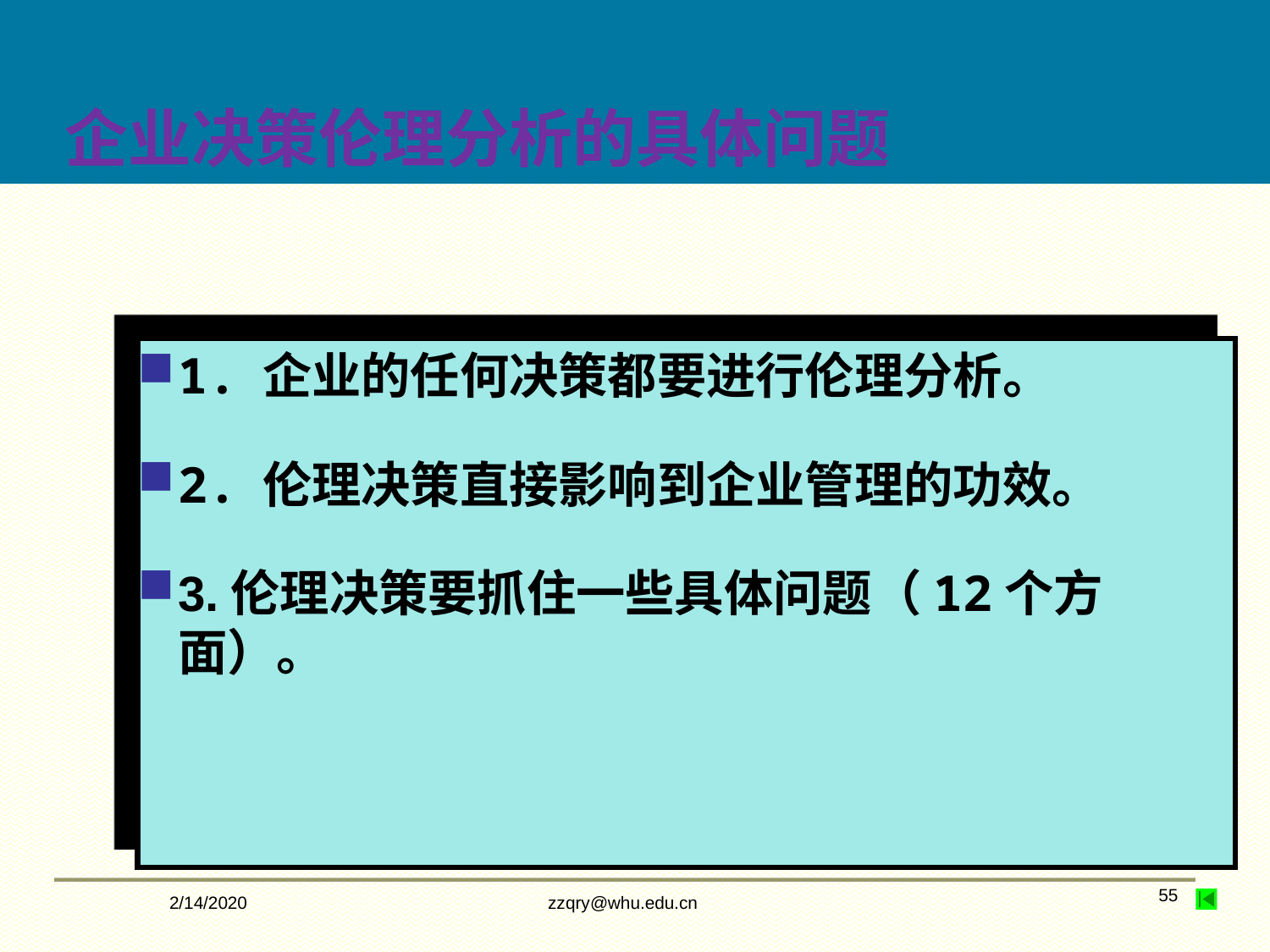

# 企业决策伦理分析的具体问题
1. 企业的任何决策都要进行伦理分析。
2. 伦理决策直接影响到企业管理的功效。
3.伦理决策要抓住一些具体问题（12个方面）。
2/14/2020
zzqry@whu.edu.cn
55